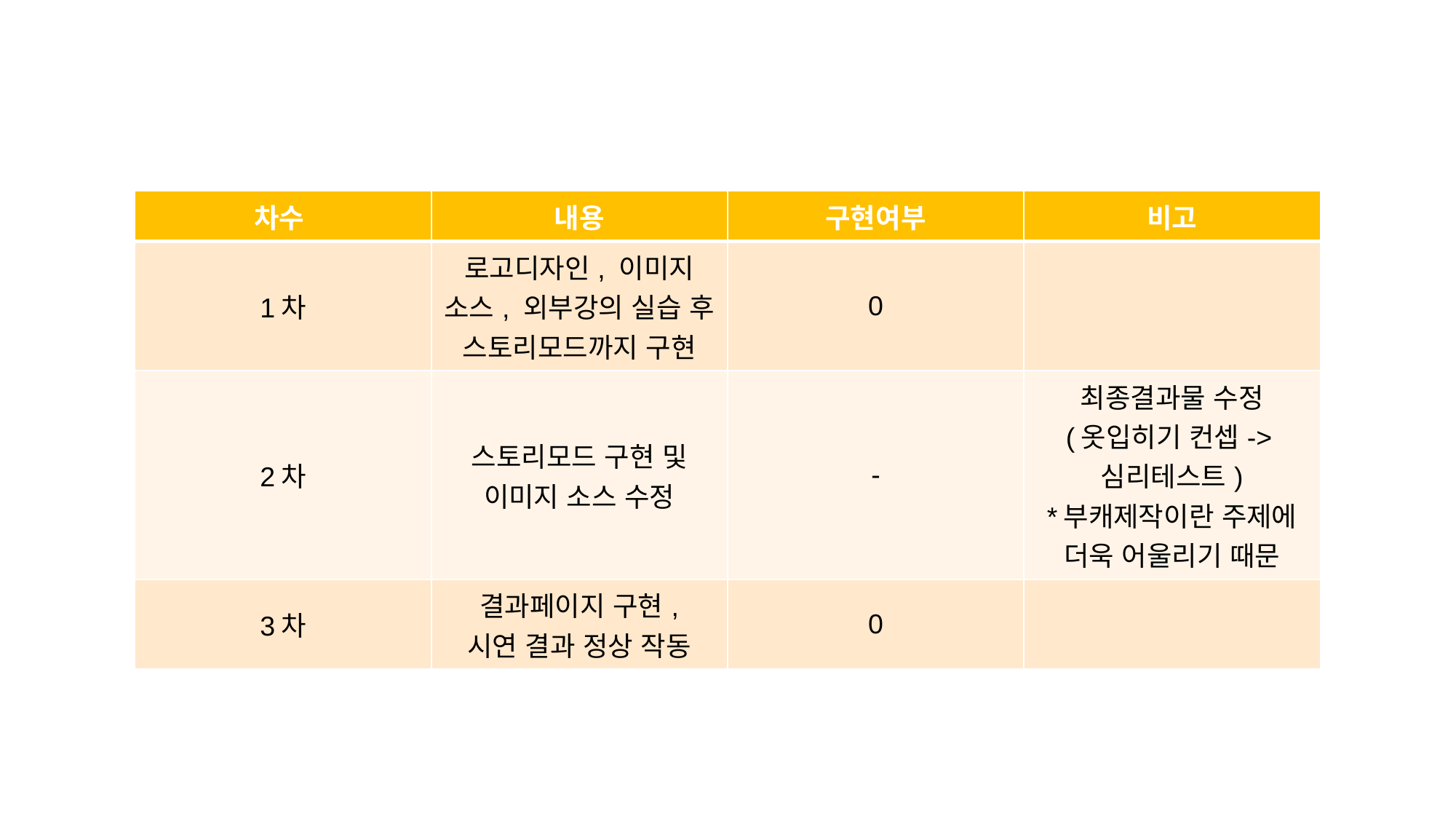

| 차수 | 내용 | 구현여부 | 비고 |
| --- | --- | --- | --- |
| 1차 | 로고디자인, 이미지 소스, 외부강의 실습 후 스토리모드까지 구현 | 0 |  |
| 2차 | 스토리모드 구현 및 이미지 소스 수정 | - | 최종결과물 수정 (옷입히기 컨셉->심리테스트) \*부캐제작이란 주제에 더욱 어울리기 때문 |
| 3차 | 결과페이지 구현, 시연 결과 정상 작동 | 0 |  |